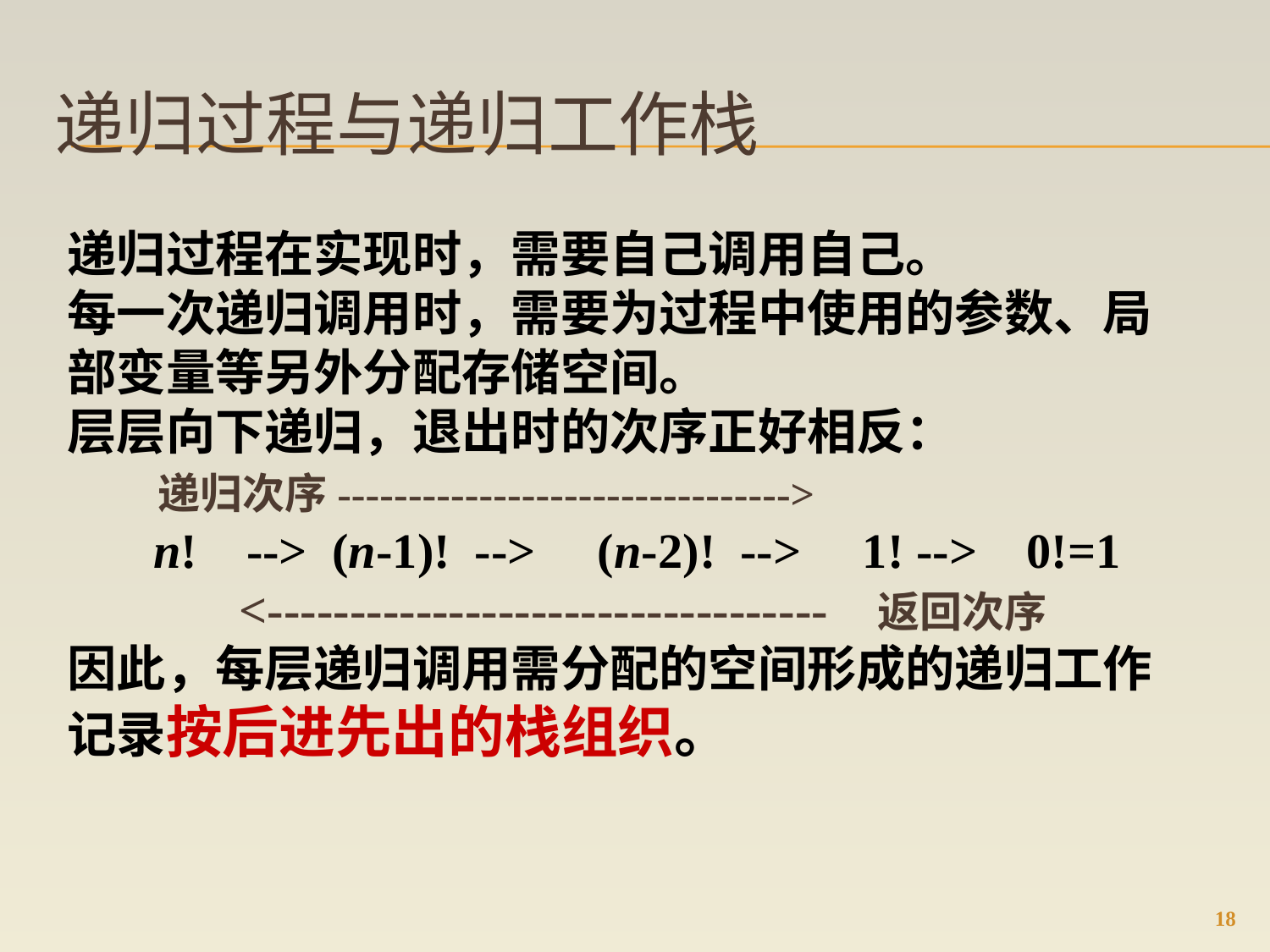

# 递归过程与递归工作栈
递归过程在实现时，需要自己调用自己。
每一次递归调用时，需要为过程中使用的参数、局部变量等另外分配存储空间。
层层向下递归，退出时的次序正好相反：
       递归次序-------------------------------->
       n!    -->  (n-1)!  -->     (n-2)!  -->     1! -->    0!=1
              <----------------------------------   返回次序
因此，每层递归调用需分配的空间形成的递归工作记录按后进先出的栈组织。
18